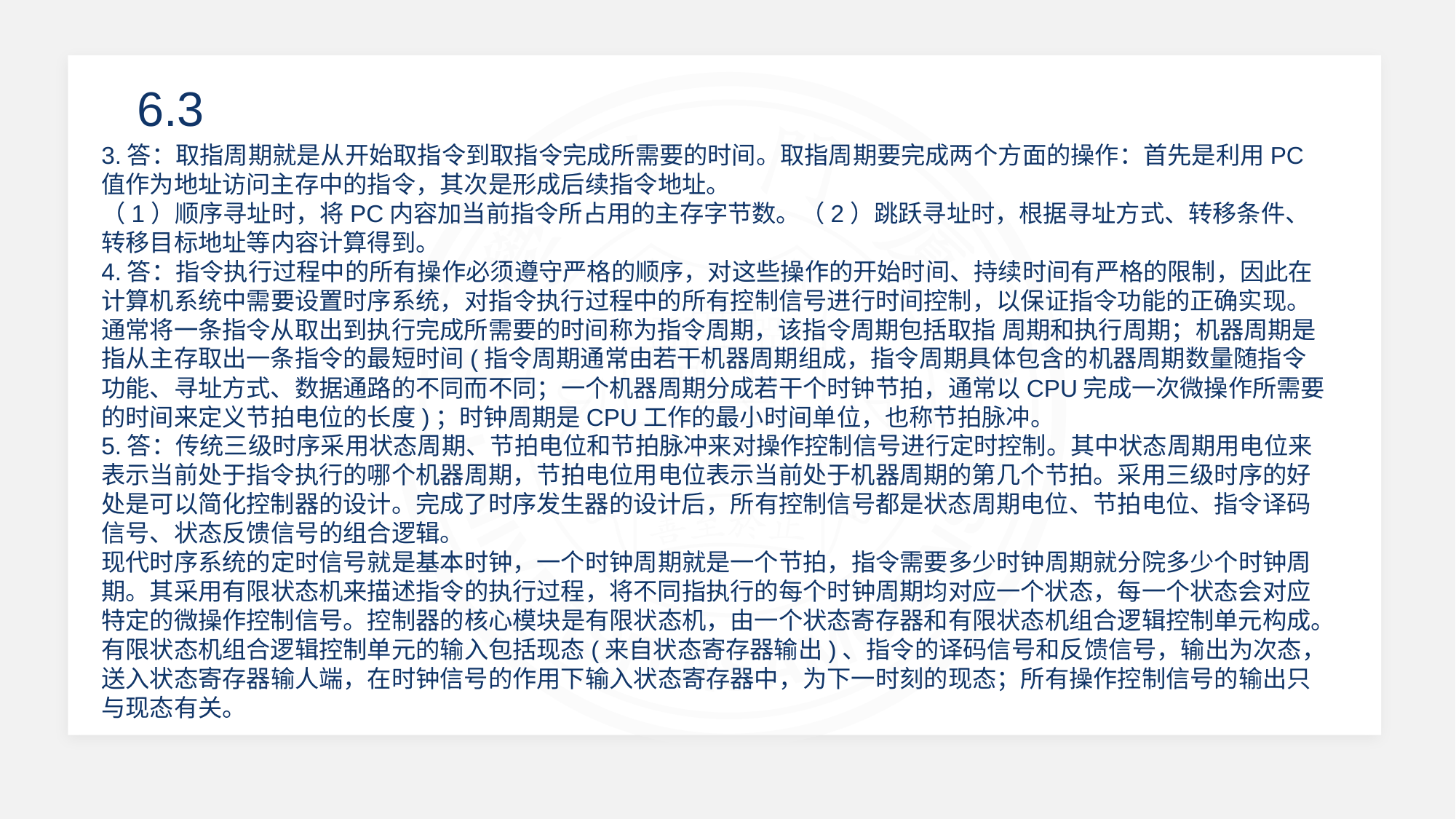

6.3

3.答：取指周期就是从开始取指令到取指令完成所需要的时间。取指周期要完成两个方面的操作：首先是利用PC值作为地址访问主存中的指令，其次是形成后续指令地址。
（1）顺序寻址时，将PC内容加当前指令所占用的主存字节数。（2）跳跃寻址时，根据寻址方式、转移条件、转移目标地址等内容计算得到。
4.答：指令执行过程中的所有操作必须遵守严格的顺序，对这些操作的开始时间、持续时间有严格的限制，因此在计算机系统中需要设置时序系统，对指令执行过程中的所有控制信号进行时间控制，以保证指令功能的正确实现。
通常将一条指令从取出到执行完成所需要的时间称为指令周期，该指令周期包括取指 周期和执行周期；机器周期是指从主存取出一条指令的最短时间(指令周期通常由若干机器周期组成，指令周期具体包含的机器周期数量随指令功能、寻址方式、数据通路的不同而不同；一个机器周期分成若干个时钟节拍，通常以CPU完成一次微操作所需要的时间来定义节拍电位的长度)；时钟周期是CPU工作的最小时间单位，也称节拍脉冲。
5.答：传统三级时序采用状态周期、节拍电位和节拍脉冲来对操作控制信号进行定时控制。其中状态周期用电位来表示当前处于指令执行的哪个机器周期，节拍电位用电位表示当前处于机器周期的第几个节拍。采用三级时序的好处是可以简化控制器的设计。完成了时序发生器的设计后，所有控制信号都是状态周期电位、节拍电位、指令译码信号、状态反馈信号的组合逻辑。
现代时序系统的定时信号就是基本时钟，一个时钟周期就是一个节拍，指令需要多少时钟周期就分院多少个时钟周期。其采用有限状态机来描述指令的执行过程，将不同指执行的每个时钟周期均对应一个状态，每一个状态会对应特定的微操作控制信号。控制器的核心模块是有限状态机，由一个状态寄存器和有限状态机组合逻辑控制单元构成。有限状态机组合逻辑控制单元的输入包括现态(来自状态寄存器输出)、指令的译码信号和反馈信号，输出为次态，送入状态寄存器输人端，在时钟信号的作用下输入状态寄存器中，为下一时刻的现态；所有操作控制信号的输出只与现态有关。